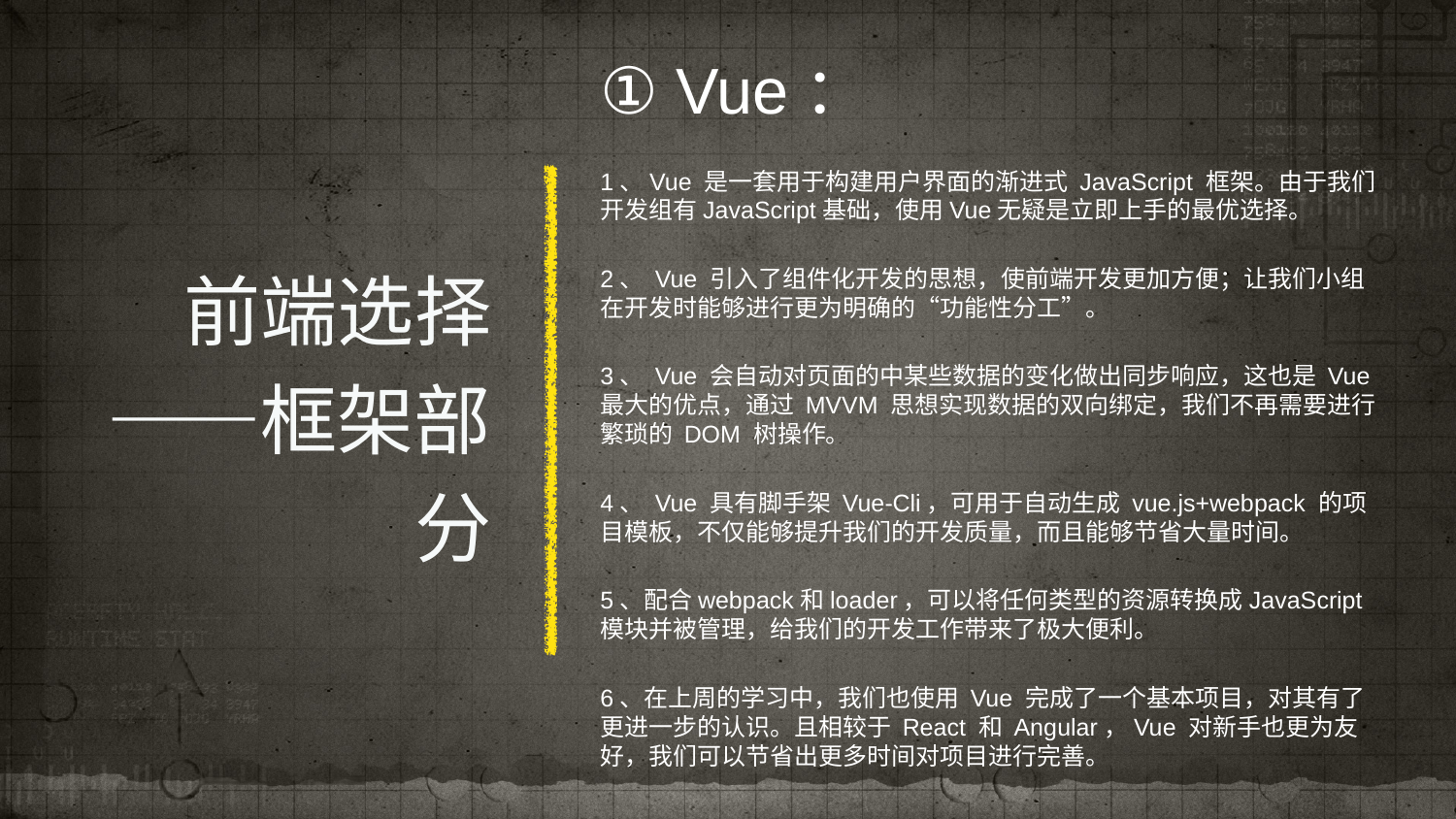

# 前端选择——框架部分
① Vue：
1、Vue 是一套用于构建用户界面的渐进式 JavaScript 框架。由于我们开发组有JavaScript基础，使用Vue无疑是立即上手的最优选择。
2、 Vue 引入了组件化开发的思想，使前端开发更加方便；让我们小组在开发时能够进行更为明确的“功能性分工”。
3、 Vue 会自动对页面的中某些数据的变化做出同步响应，这也是 Vue最大的优点，通过 MVVM 思想实现数据的双向绑定，我们不再需要进行繁琐的 DOM 树操作。
4、 Vue 具有脚手架 Vue-Cli，可用于自动生成 vue.js+webpack 的项目模板，不仅能够提升我们的开发质量，而且能够节省大量时间。
5、配合webpack和loader，可以将任何类型的资源转换成JavaScript模块并被管理，给我们的开发工作带来了极大便利。
6、在上周的学习中，我们也使用 Vue 完成了一个基本项目，对其有了更进一步的认识。且相较于 React 和 Angular，Vue 对新手也更为友好，我们可以节省出更多时间对项目进行完善。